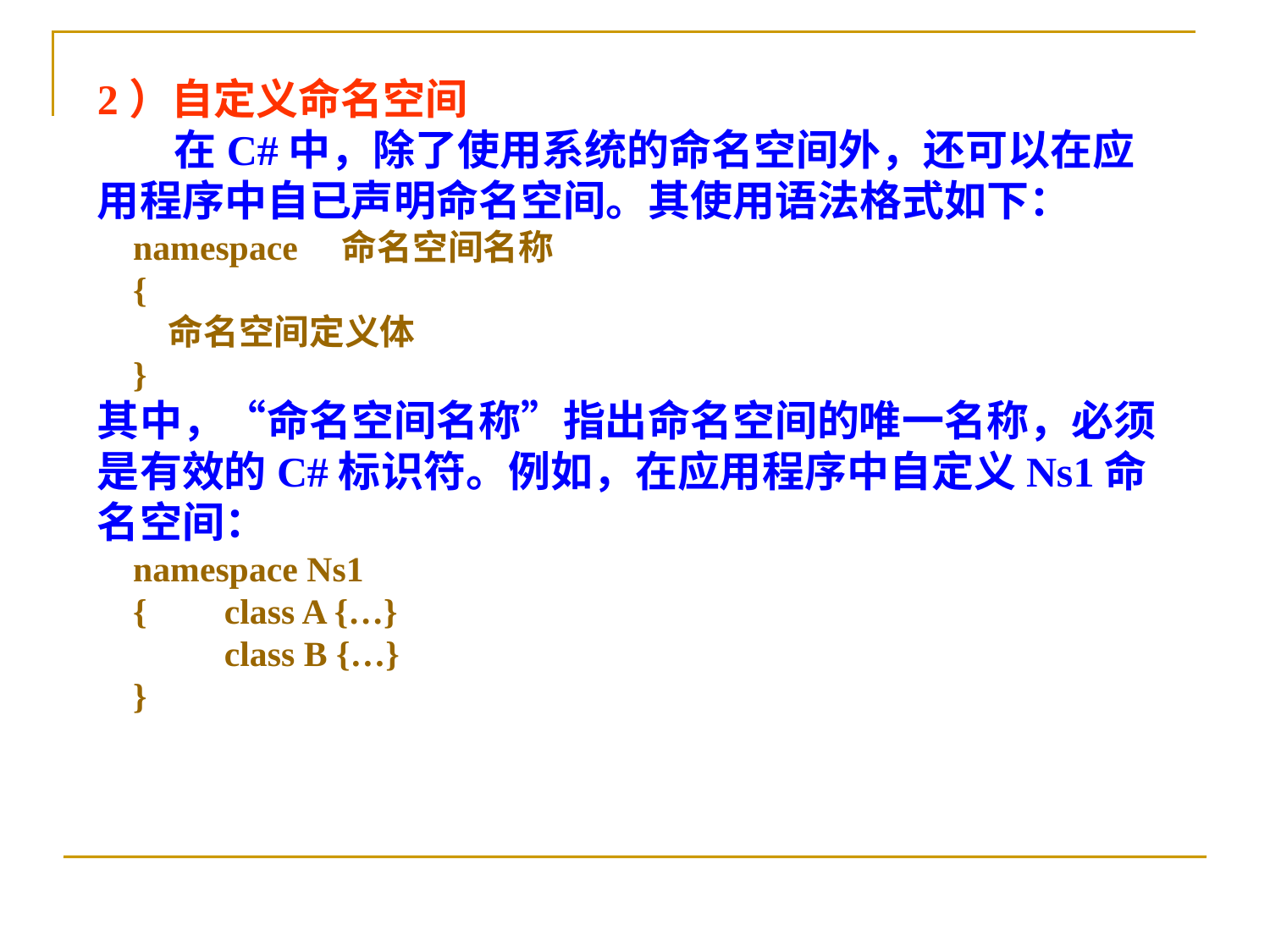

2）自定义命名空间
       在C#中，除了使用系统的命名空间外，还可以在应用程序中自已声明命名空间。其使用语法格式如下：
    namespace　命名空间名称
    {
　　命名空间定义体
    }
其中，“命名空间名称”指出命名空间的唯一名称，必须是有效的C#标识符。例如，在应用程序中自定义Ns1命名空间：
    namespace Ns1
    {	class A {…}
	class B {…}
    }